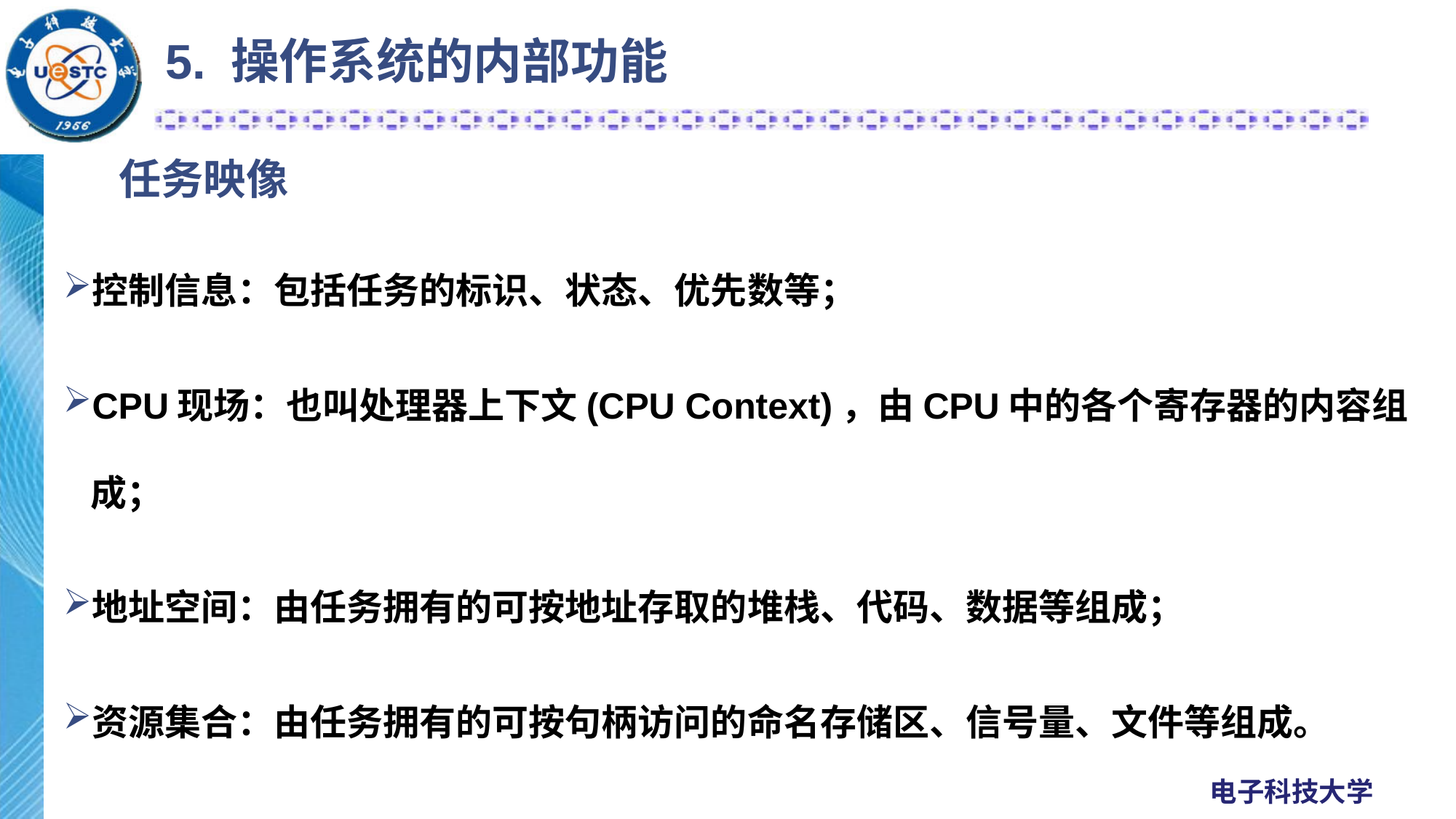

# 5. 操作系统的内部功能
任务映像
控制信息：包括任务的标识、状态、优先数等；
CPU现场：也叫处理器上下文(CPU Context)，由CPU中的各个寄存器的内容组成；
地址空间：由任务拥有的可按地址存取的堆栈、代码、数据等组成；
资源集合：由任务拥有的可按句柄访问的命名存储区、信号量、文件等组成。